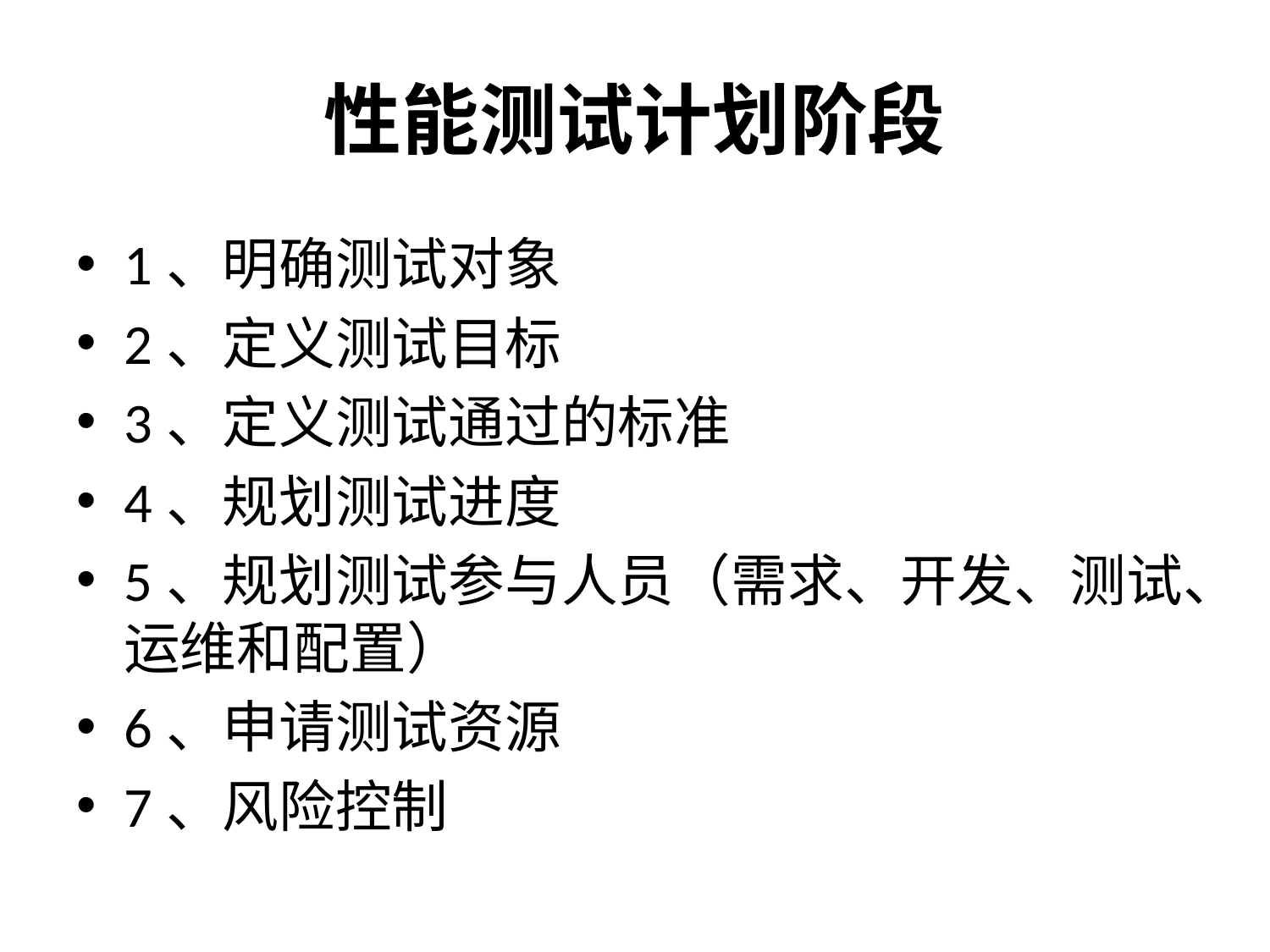

# 性能测试计划阶段
1、明确测试对象
2、定义测试目标
3、定义测试通过的标准
4、规划测试进度
5、规划测试参与人员（需求、开发、测试、运维和配置）
6、申请测试资源
7、风险控制